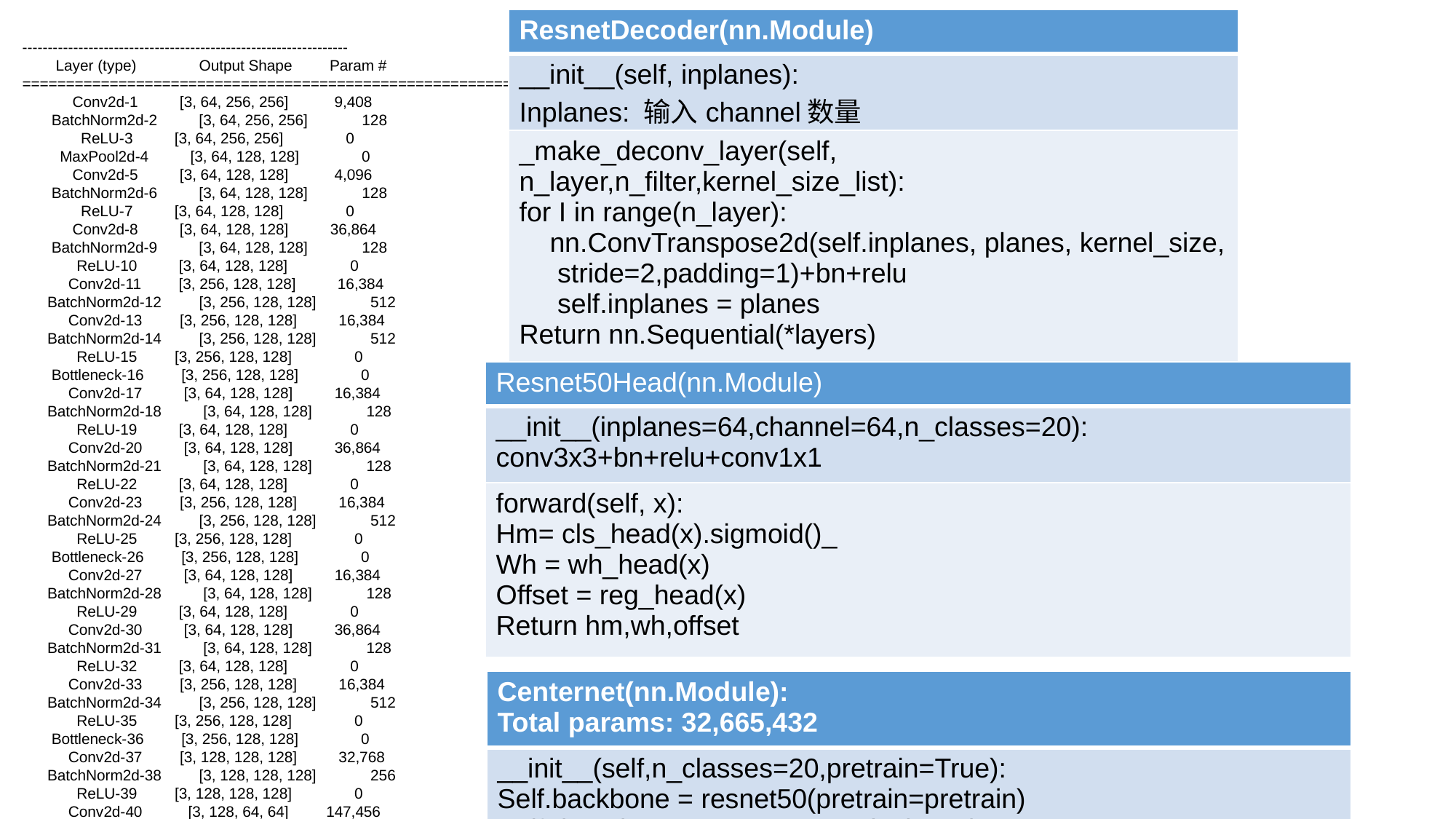

| ResnetDecoder(nn.Module) |
| --- |
| \_\_init\_\_(self, inplanes): Inplanes: 输入channel数量 |
| \_make\_deconv\_layer(self, n\_layer,n\_filter,kernel\_size\_list): for I in range(n\_layer): nn.ConvTranspose2d(self.inplanes, planes, kernel\_size, stride=2,padding=1)+bn+relu self.inplanes = planes Return nn.Sequential(\*layers) |
----------------------------------------------------------------
        Layer (type)               Output Shape         Param #
================================================================
            Conv2d-1          [3, 64, 256, 256]           9,408
       BatchNorm2d-2          [3, 64, 256, 256]             128
              ReLU-3          [3, 64, 256, 256]               0
         MaxPool2d-4          [3, 64, 128, 128]               0
            Conv2d-5          [3, 64, 128, 128]           4,096
       BatchNorm2d-6          [3, 64, 128, 128]             128
              ReLU-7          [3, 64, 128, 128]               0
            Conv2d-8          [3, 64, 128, 128]          36,864
       BatchNorm2d-9          [3, 64, 128, 128]             128
             ReLU-10          [3, 64, 128, 128]               0
           Conv2d-11         [3, 256, 128, 128]          16,384
      BatchNorm2d-12         [3, 256, 128, 128]             512
           Conv2d-13         [3, 256, 128, 128]          16,384
      BatchNorm2d-14         [3, 256, 128, 128]             512
             ReLU-15         [3, 256, 128, 128]               0
       Bottleneck-16         [3, 256, 128, 128]               0
           Conv2d-17          [3, 64, 128, 128]          16,384
      BatchNorm2d-18          [3, 64, 128, 128]             128
             ReLU-19          [3, 64, 128, 128]               0
           Conv2d-20          [3, 64, 128, 128]          36,864
      BatchNorm2d-21          [3, 64, 128, 128]             128
             ReLU-22          [3, 64, 128, 128]               0
           Conv2d-23         [3, 256, 128, 128]          16,384
      BatchNorm2d-24         [3, 256, 128, 128]             512
             ReLU-25         [3, 256, 128, 128]               0
       Bottleneck-26         [3, 256, 128, 128]               0
           Conv2d-27          [3, 64, 128, 128]          16,384
      BatchNorm2d-28          [3, 64, 128, 128]             128
             ReLU-29          [3, 64, 128, 128]               0
           Conv2d-30          [3, 64, 128, 128]          36,864
      BatchNorm2d-31          [3, 64, 128, 128]             128
             ReLU-32          [3, 64, 128, 128]               0
           Conv2d-33         [3, 256, 128, 128]          16,384
      BatchNorm2d-34         [3, 256, 128, 128]             512
             ReLU-35         [3, 256, 128, 128]               0
       Bottleneck-36         [3, 256, 128, 128]               0
           Conv2d-37         [3, 128, 128, 128]          32,768
      BatchNorm2d-38         [3, 128, 128, 128]             256
             ReLU-39         [3, 128, 128, 128]               0
           Conv2d-40           [3, 128, 64, 64]         147,456
      BatchNorm2d-41           [3, 128, 64, 64]             256
             ReLU-42           [3, 128, 64, 64]               0
           Conv2d-43           [3, 512, 64, 64]          65,536
      BatchNorm2d-44           [3, 512, 64, 64]           1,024
           Conv2d-45           [3, 512, 64, 64]         131,072
      BatchNorm2d-46           [3, 512, 64, 64]           1,024
             ReLU-47           [3, 512, 64, 64]               0
       Bottleneck-48           [3, 512, 64, 64]               0
           Conv2d-49           [3, 128, 64, 64]          65,536
      BatchNorm2d-50           [3, 128, 64, 64]             256
             ReLU-51           [3, 128, 64, 64]               0
           Conv2d-52           [3, 128, 64, 64]         147,456
      BatchNorm2d-53           [3, 128, 64, 64]             256
             ReLU-54           [3, 128, 64, 64]               0
           Conv2d-55           [3, 512, 64, 64]          65,536
      BatchNorm2d-56           [3, 512, 64, 64]           1,024
             ReLU-57           [3, 512, 64, 64]               0
       Bottleneck-58           [3, 512, 64, 64]               0
           Conv2d-59           [3, 128, 64, 64]          65,536
      BatchNorm2d-60           [3, 128, 64, 64]             256
             ReLU-61           [3, 128, 64, 64]               0
           Conv2d-62           [3, 128, 64, 64]         147,456
      BatchNorm2d-63           [3, 128, 64, 64]             256
             ReLU-64           [3, 128, 64, 64]               0
           Conv2d-65           [3, 512, 64, 64]          65,536
      BatchNorm2d-66           [3, 512, 64, 64]           1,024
             ReLU-67           [3, 512, 64, 64]               0
       Bottleneck-68           [3, 512, 64, 64]               0
           Conv2d-69           [3, 128, 64, 64]          65,536
      BatchNorm2d-70           [3, 128, 64, 64]             256
             ReLU-71           [3, 128, 64, 64]               0
           Conv2d-72           [3, 128, 64, 64]         147,456
      BatchNorm2d-73           [3, 128, 64, 64]             256
             ReLU-74           [3, 128, 64, 64]               0
           Conv2d-75           [3, 512, 64, 64]          65,536
      BatchNorm2d-76           [3, 512, 64, 64]           1,024
             ReLU-77           [3, 512, 64, 64]               0
       Bottleneck-78           [3, 512, 64, 64]               0
           Conv2d-79           [3, 256, 64, 64]         131,072
      BatchNorm2d-80           [3, 256, 64, 64]             512
             ReLU-81           [3, 256, 64, 64]               0
           Conv2d-82           [3, 256, 32, 32]         589,824
      BatchNorm2d-83           [3, 256, 32, 32]             512
             ReLU-84           [3, 256, 32, 32]               0
           Conv2d-85          [3, 1024, 32, 32]         262,144
      BatchNorm2d-86          [3, 1024, 32, 32]           2,048
           Conv2d-87          [3, 1024, 32, 32]         524,288
      BatchNorm2d-88          [3, 1024, 32, 32]           2,048
             ReLU-89          [3, 1024, 32, 32]               0
       Bottleneck-90          [3, 1024, 32, 32]               0
           Conv2d-91           [3, 256, 32, 32]         262,144
      BatchNorm2d-92           [3, 256, 32, 32]             512
             ReLU-93           [3, 256, 32, 32]               0
           Conv2d-94           [3, 256, 32, 32]         589,824
      BatchNorm2d-95           [3, 256, 32, 32]             512
             ReLU-96           [3, 256, 32, 32]               0
           Conv2d-97          [3, 1024, 32, 32]         262,144
      BatchNorm2d-98          [3, 1024, 32, 32]           2,048
             ReLU-99          [3, 1024, 32, 32]               0
      Bottleneck-100          [3, 1024, 32, 32]               0
          Conv2d-101           [3, 256, 32, 32]         262,144
     BatchNorm2d-102           [3, 256, 32, 32]             512
            ReLU-103           [3, 256, 32, 32]               0
          Conv2d-104           [3, 256, 32, 32]         589,824
     BatchNorm2d-105           [3, 256, 32, 32]             512
            ReLU-106           [3, 256, 32, 32]               0
          Conv2d-107          [3, 1024, 32, 32]         262,144
     BatchNorm2d-108          [3, 1024, 32, 32]           2,048
            ReLU-109          [3, 1024, 32, 32]               0
      Bottleneck-110          [3, 1024, 32, 32]               0
          Conv2d-111           [3, 256, 32, 32]         262,144
     BatchNorm2d-112           [3, 256, 32, 32]             512
            ReLU-113           [3, 256, 32, 32]               0
          Conv2d-114           [3, 256, 32, 32]         589,824
     BatchNorm2d-115           [3, 256, 32, 32]             512
            ReLU-116           [3, 256, 32, 32]               0
          Conv2d-117          [3, 1024, 32, 32]         262,144
     BatchNorm2d-118          [3, 1024, 32, 32]           2,048
            ReLU-119          [3, 1024, 32, 32]               0
      Bottleneck-120          [3, 1024, 32, 32]               0
          Conv2d-121           [3, 256, 32, 32]         262,144
     BatchNorm2d-122           [3, 256, 32, 32]             512
            ReLU-123           [3, 256, 32, 32]               0
          Conv2d-124           [3, 256, 32, 32]         589,824
     BatchNorm2d-125           [3, 256, 32, 32]             512
            ReLU-126           [3, 256, 32, 32]               0
          Conv2d-127          [3, 1024, 32, 32]         262,144
     BatchNorm2d-128          [3, 1024, 32, 32]           2,048
            ReLU-129          [3, 1024, 32, 32]               0
      Bottleneck-130          [3, 1024, 32, 32]               0
          Conv2d-131           [3, 256, 32, 32]         262,144
     BatchNorm2d-132           [3, 256, 32, 32]             512
            ReLU-133           [3, 256, 32, 32]               0
          Conv2d-134           [3, 256, 32, 32]         589,824
     BatchNorm2d-135           [3, 256, 32, 32]             512
            ReLU-136           [3, 256, 32, 32]               0
          Conv2d-137          [3, 1024, 32, 32]         262,144
     BatchNorm2d-138          [3, 1024, 32, 32]           2,048
            ReLU-139          [3, 1024, 32, 32]               0
      Bottleneck-140          [3, 1024, 32, 32]               0
          Conv2d-141           [3, 512, 32, 32]         524,288
     BatchNorm2d-142           [3, 512, 32, 32]           1,024
            ReLU-143           [3, 512, 32, 32]               0
          Conv2d-144           [3, 512, 16, 16]       2,359,296
     BatchNorm2d-145           [3, 512, 16, 16]           1,024
            ReLU-146           [3, 512, 16, 16]               0
          Conv2d-147          [3, 2048, 16, 16]       1,048,576
     BatchNorm2d-148          [3, 2048, 16, 16]           4,096
          Conv2d-149          [3, 2048, 16, 16]       2,097,152
     BatchNorm2d-150          [3, 2048, 16, 16]           4,096
            ReLU-151          [3, 2048, 16, 16]               0
      Bottleneck-152          [3, 2048, 16, 16]               0
          Conv2d-153           [3, 512, 16, 16]       1,048,576
     BatchNorm2d-154           [3, 512, 16, 16]           1,024
            ReLU-155           [3, 512, 16, 16]               0
          Conv2d-156           [3, 512, 16, 16]       2,359,296
     BatchNorm2d-157           [3, 512, 16, 16]           1,024
            ReLU-158           [3, 512, 16, 16]               0
          Conv2d-159          [3, 2048, 16, 16]       1,048,576
     BatchNorm2d-160          [3, 2048, 16, 16]           4,096
            ReLU-161          [3, 2048, 16, 16]               0
      Bottleneck-162          [3, 2048, 16, 16]               0
          Conv2d-163           [3, 512, 16, 16]       1,048,576
     BatchNorm2d-164           [3, 512, 16, 16]           1,024
            ReLU-165           [3, 512, 16, 16]               0
          Conv2d-166           [3, 512, 16, 16]       2,359,296
     BatchNorm2d-167           [3, 512, 16, 16]           1,024
            ReLU-168           [3, 512, 16, 16]               0
          Conv2d-169          [3, 2048, 16, 16]       1,048,576
     BatchNorm2d-170          [3, 2048, 16, 16]           4,096
            ReLU-171          [3, 2048, 16, 16]               0
      Bottleneck-172          [3, 2048, 16, 16]               0
AdaptiveAvgPool2d-173            [3, 2048, 1, 1]               0
          Linear-174                  [3, 1000]       2,049,000
================================================================
Total params: 25,557,032
Trainable params: 25,557,032
Non-trainable params: 0
----------------------------------------------------------------
Input size (MB): 9.00
Forward/backward pass size (MB): 4491.07
Params size (MB): 97.49
Estimated Total Size (MB): 4597.56
----------------------------------------------------------------
| Resnet50Head(nn.Module) |
| --- |
| \_\_init\_\_(inplanes=64,channel=64,n\_classes=20): conv3x3+bn+relu+conv1x1 |
| forward(self, x): Hm= cls\_head(x).sigmoid()\_ Wh = wh\_head(x) Offset = reg\_head(x) Return hm,wh,offset |
| Centernet(nn.Module): Total params: 32,665,432 |
| --- |
| \_\_init\_\_(self,n\_classes=20,pretrain=True): Self.backbone = resnet50(pretrain=pretrain) Self.decoder = Resnet50Decoder(2048) Self.head = Resnet50Head() |
| freeze\_backbone(self): for param in self.backbone.parameters(): param.require\_grad = False |
| Unfreeze\_backbone(self): param.require\_grad=True |